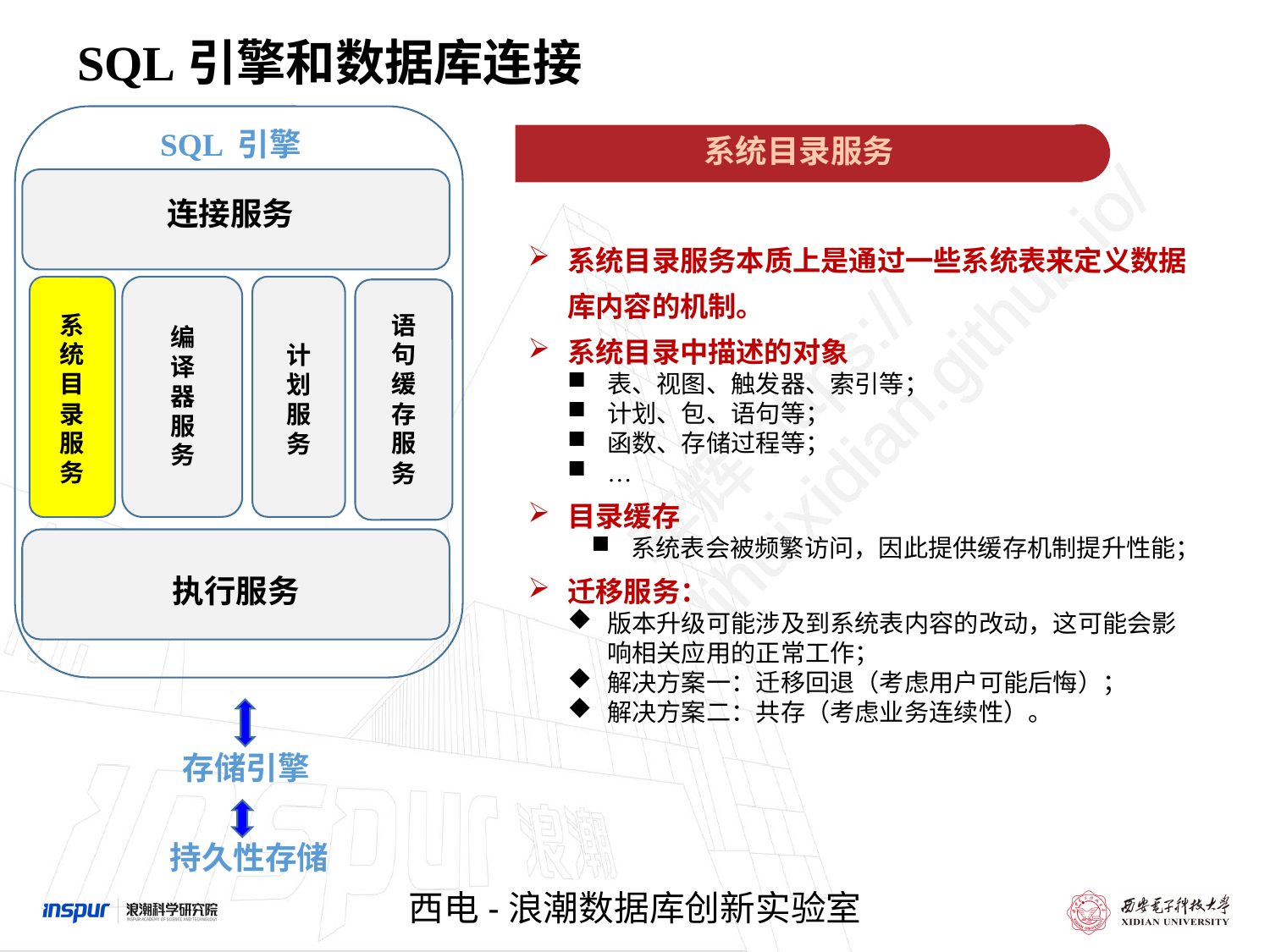

SQL引擎和数据库连接

SQL 引擎

系统目录服务

连接服务
系统目录服务本质上是通过一些系统表来定义数据库内容的机制。
系统目录中描述的对象
表、视图、触发器、索引等；
计划、包、语句等；
函数、存储过程等；
…
目录缓存
系统表会被频繁访问，因此提供缓存机制提升性能；
迁移服务：
版本升级可能涉及到系统表内容的改动，这可能会影响相关应用的正常工作；
解决方案一：迁移回退（考虑用户可能后悔）；
解决方案二：共存（考虑业务连续性）。

系
统
目
录
服
务
语
句
缓
存
服
务
编
译
器
服
务
计
划
服
务

执行服务

存储引擎

持久性存储